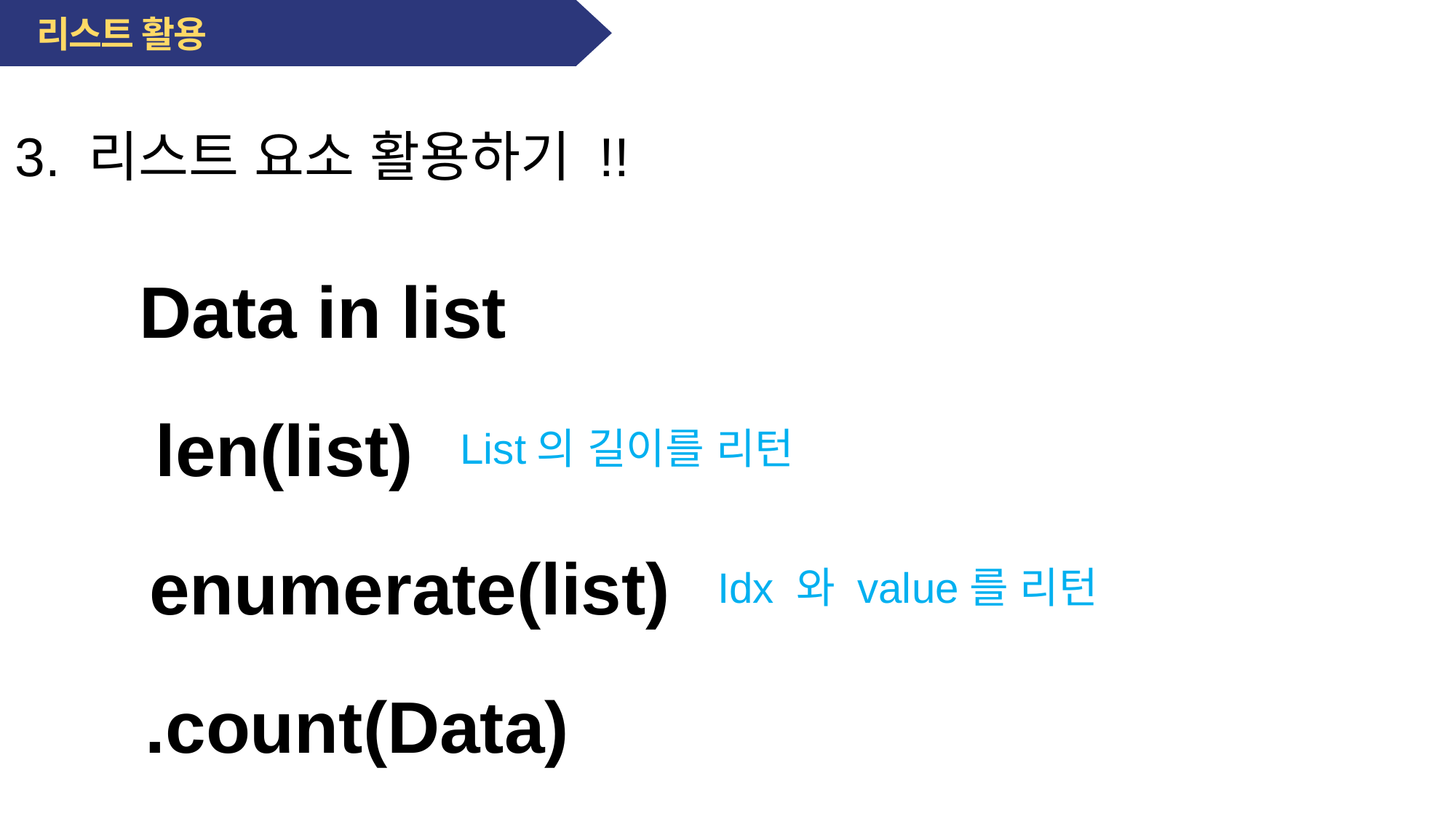

리스트 활용
3. 리스트 요소 활용하기 !!
Data in list
len(list)
List의 길이를 리턴
enumerate(list)
Idx 와 value를 리턴
.count(Data)